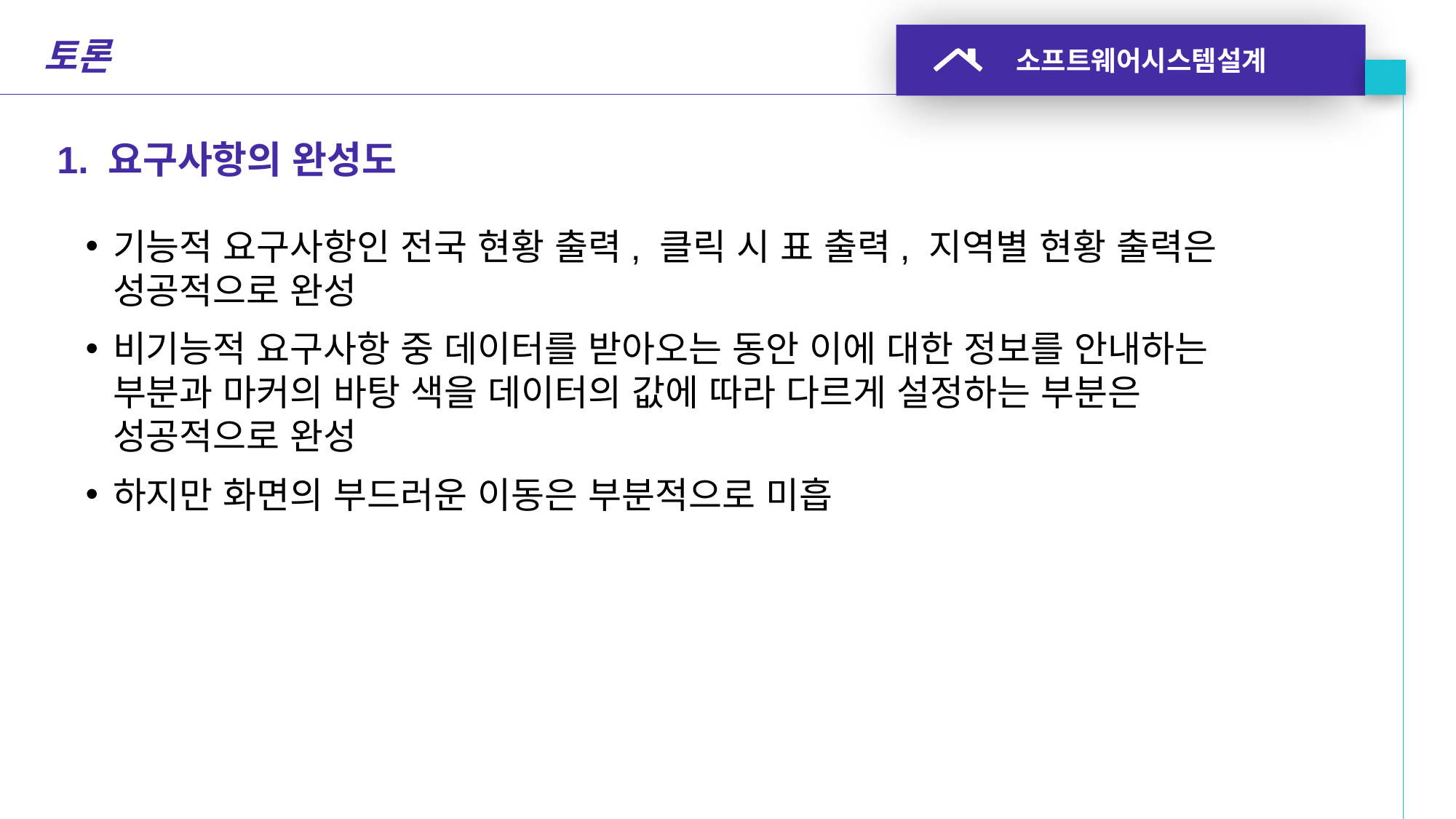

소프트웨어시스템설계

토론
1. 요구사항의 완성도
기능적 요구사항인 전국 현황 출력, 클릭 시 표 출력, 지역별 현황 출력은 성공적으로 완성
비기능적 요구사항 중 데이터를 받아오는 동안 이에 대한 정보를 안내하는 부분과 마커의 바탕 색을 데이터의 값에 따라 다르게 설정하는 부분은 성공적으로 완성
하지만 화면의 부드러운 이동은 부분적으로 미흡